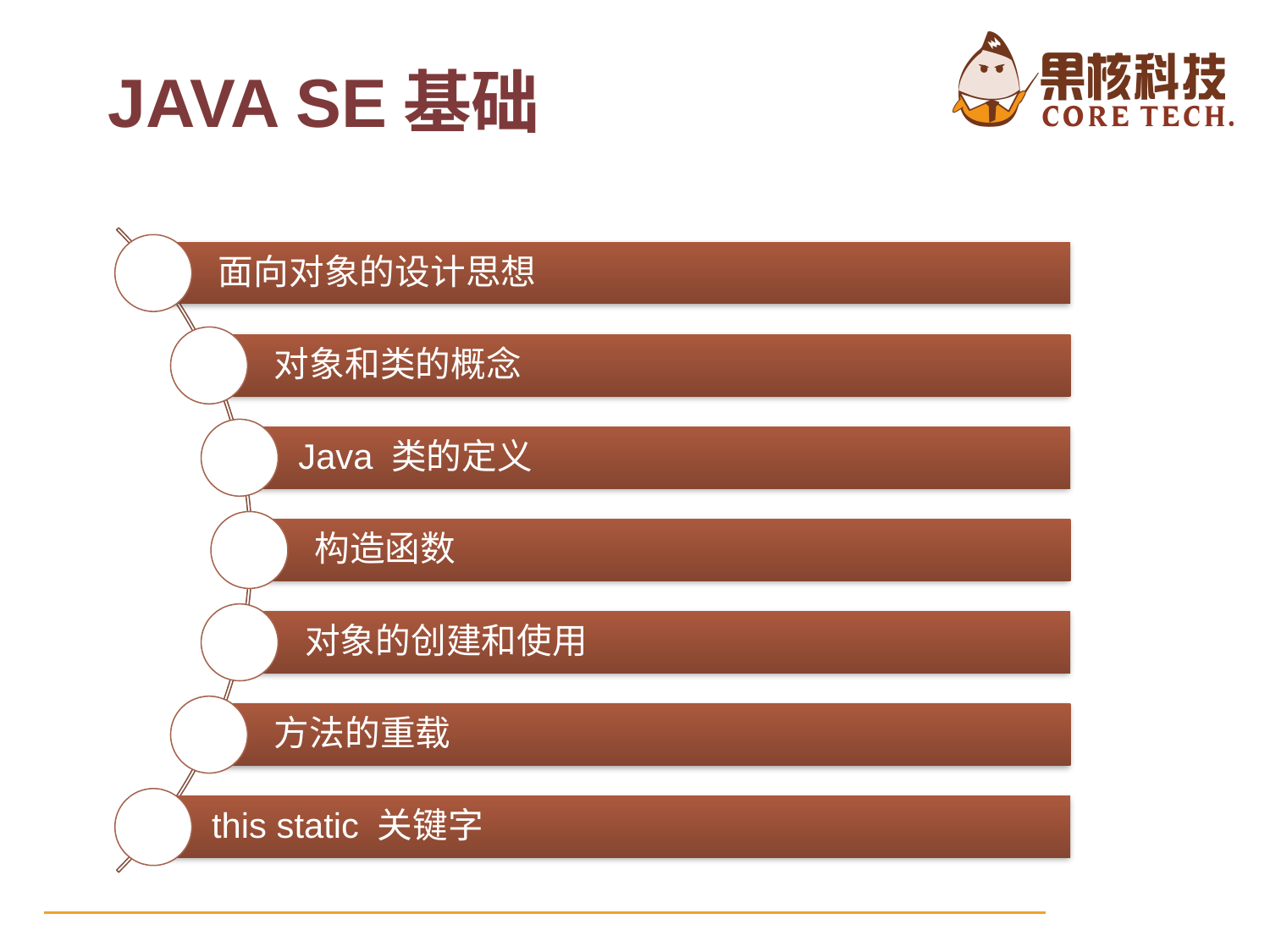

JAVA SE基础
 面向对象的设计思想
 对象和类的概念
 Java 类的定义
 构造函数
 对象的创建和使用
 方法的重载
 this static 关键字